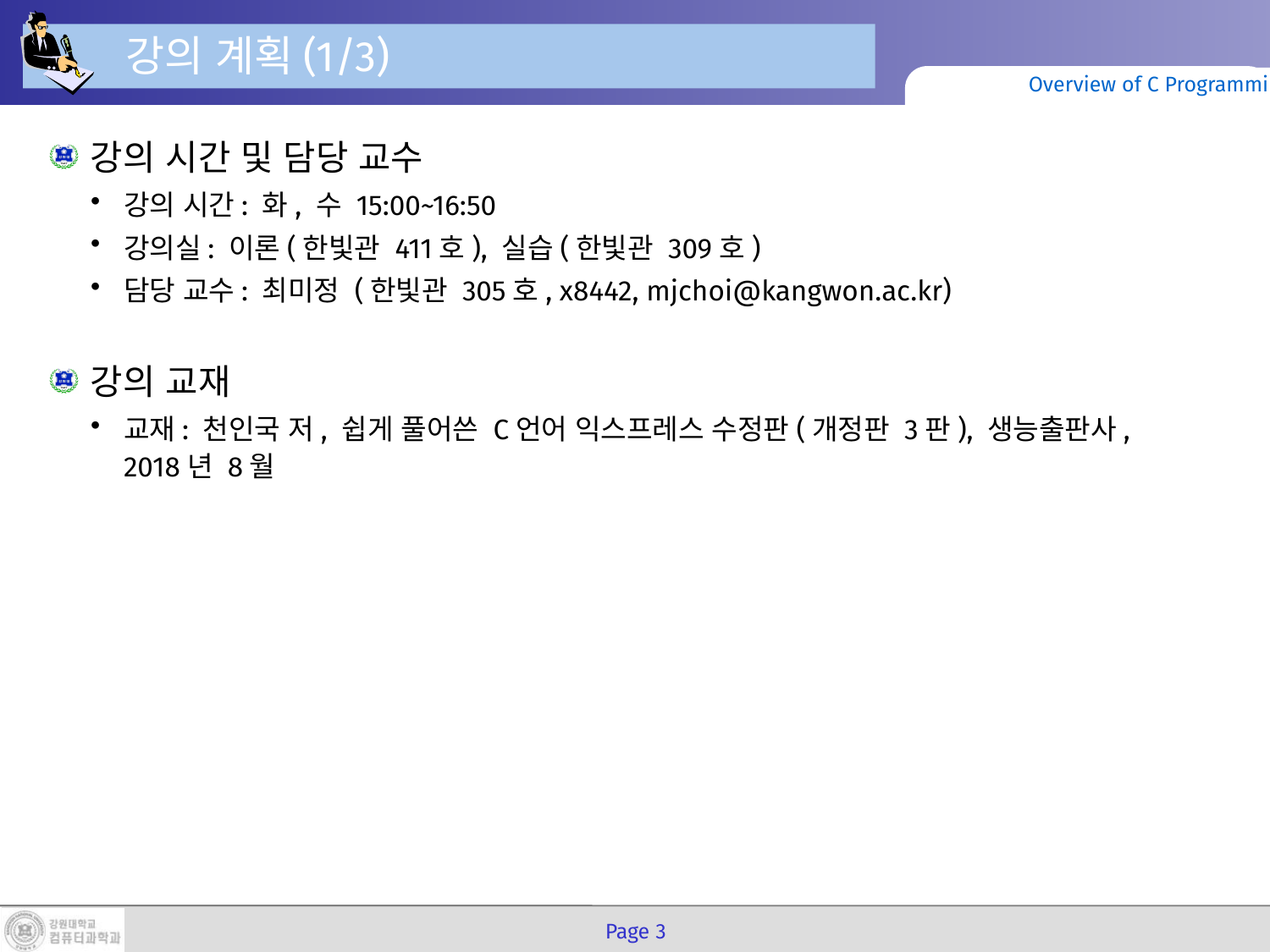

강의 계획(1/3)
Overview of C Programming
강의 시간 및 담당 교수
강의 시간: 화, 수 15:00~16:50
강의실: 이론(한빛관 411호), 실습(한빛관 309호)
담당 교수: 최미정 (한빛관 305호, x8442, mjchoi@kangwon.ac.kr)

강의 교재
교재: 천인국 저, 쉽게 풀어쓴 C언어 익스프레스 수정판(개정판 3판), 생능출판사, 2018년 8월
Page 3